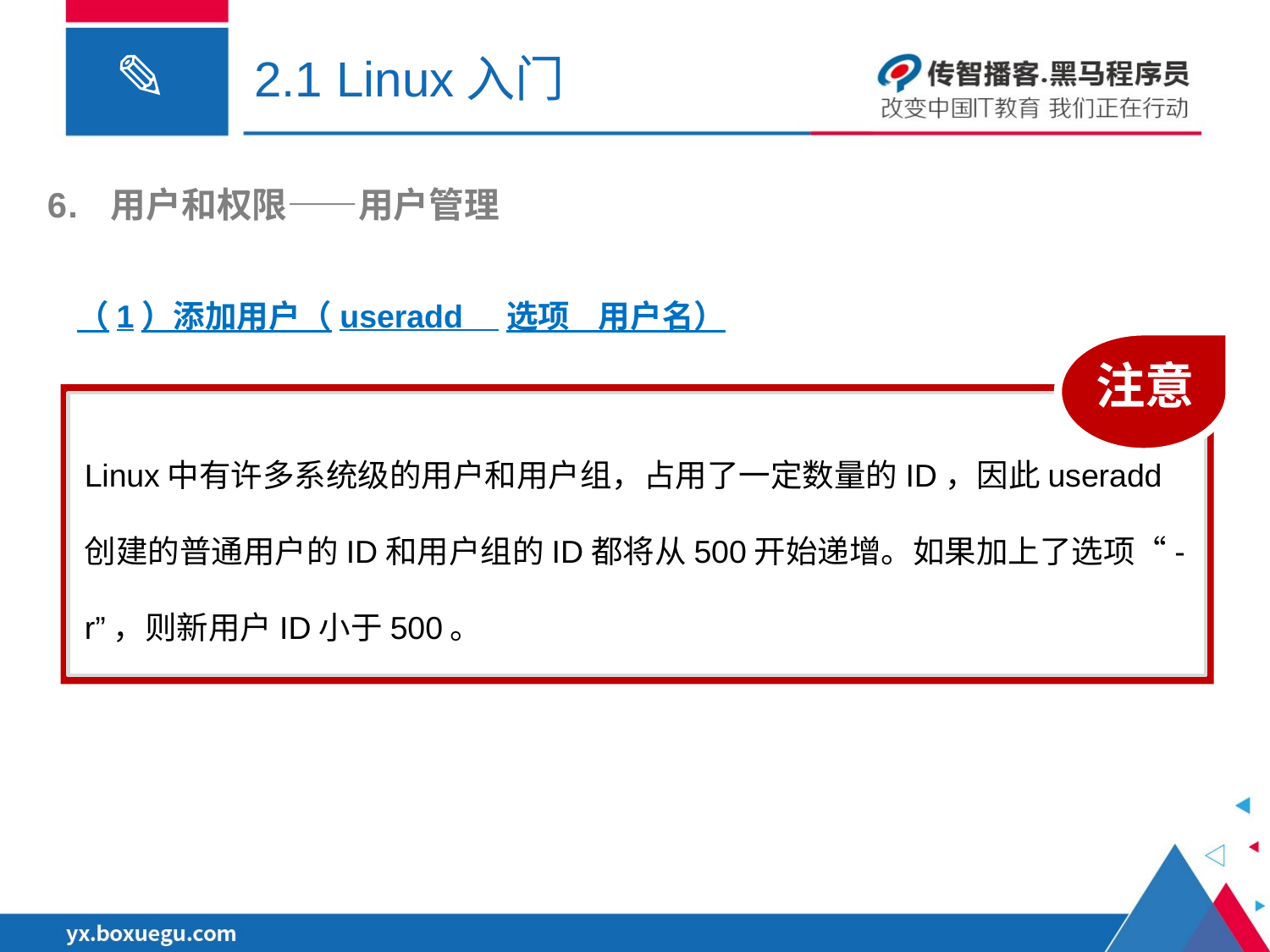

# 2.1 Linux入门
用户和权限——用户管理
（1）添加用户（useradd    选项    用户名）

注意

Linux中有许多系统级的用户和用户组，占用了一定数量的ID，因此useradd
创建的普通用户的ID和用户组的ID都将从500开始递增。如果加上了选项“-r”，则新用户ID小于500。